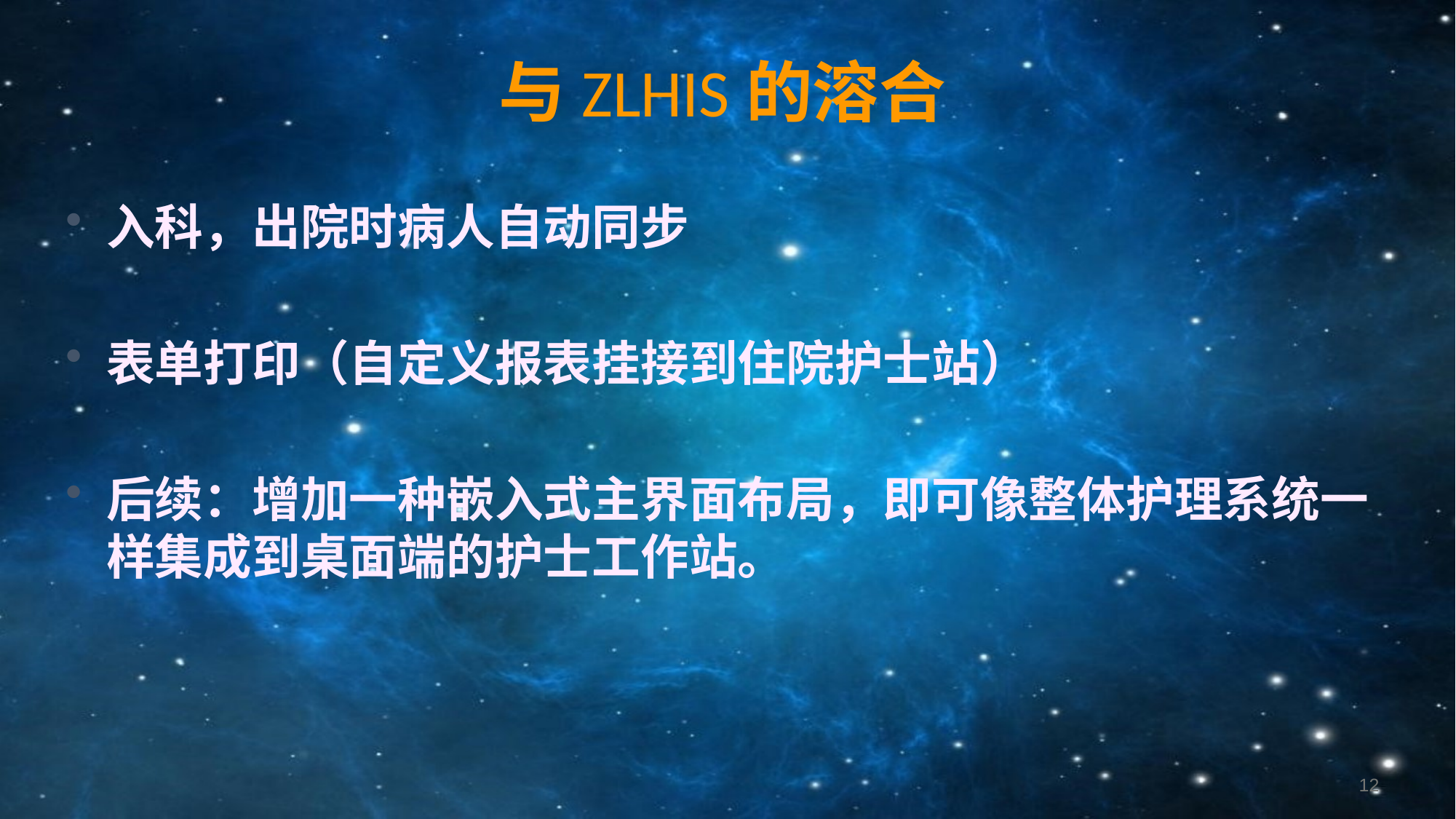

# 与ZLHIS的溶合
入科，出院时病人自动同步

表单打印（自定义报表挂接到住院护士站）

后续：增加一种嵌入式主界面布局，即可像整体护理系统一样集成到桌面端的护士工作站。

12